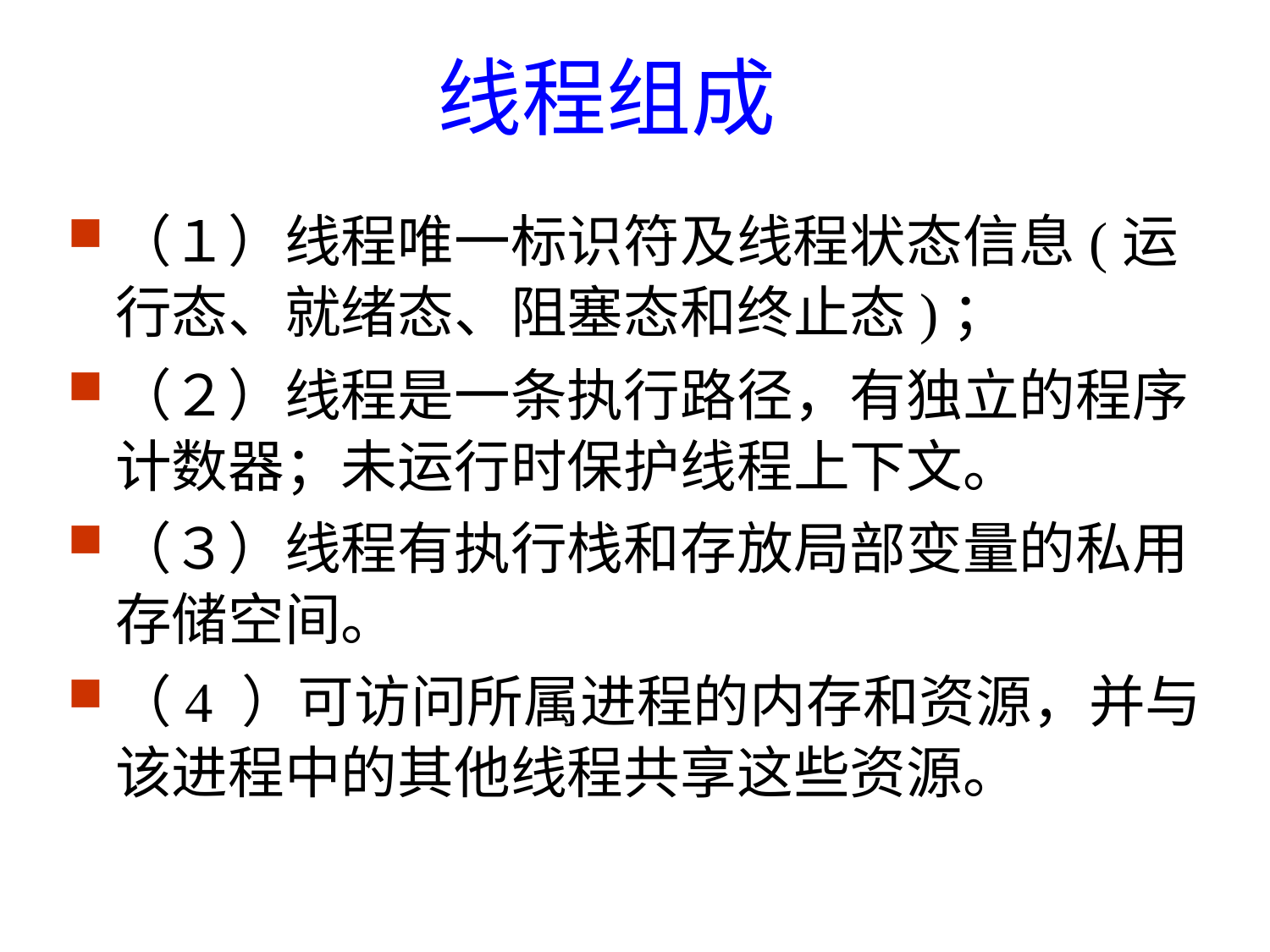

线程组成
（１）线程唯一标识符及线程状态信息(运行态、就绪态、阻塞态和终止态)；
（２）线程是一条执行路径，有独立的程序计数器；未运行时保护线程上下文。
（３）线程有执行栈和存放局部变量的私用存储空间。
（4 ）可访问所属进程的内存和资源，并与该进程中的其他线程共享这些资源。